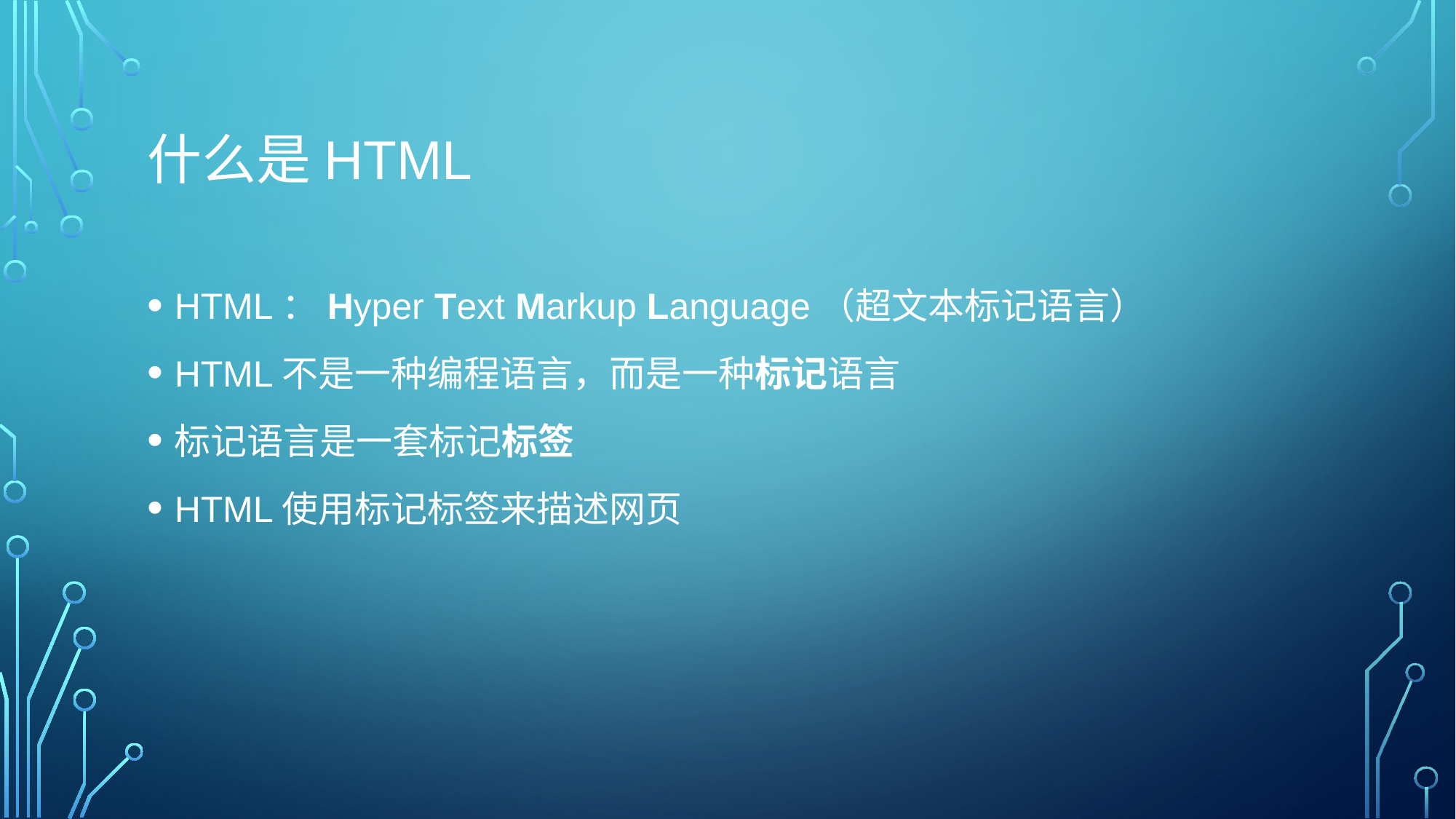

# 什么是HTML
HTML：Hyper Text Markup Language（超文本标记语言）
HTML不是一种编程语言，而是一种标记语言
标记语言是一套标记标签
HTML使用标记标签来描述网页